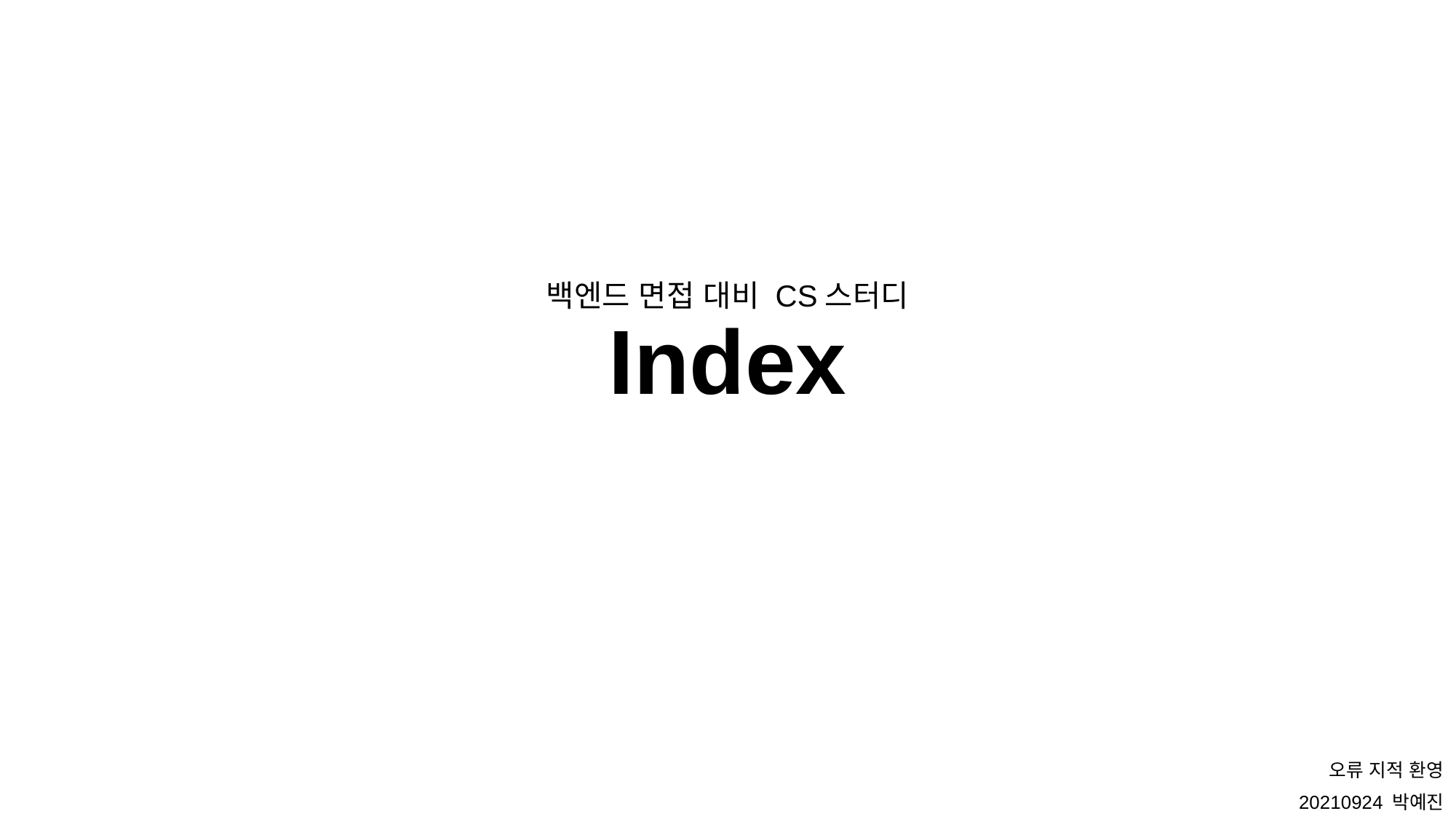

# Index
백엔드 면접 대비 CS스터디
오류 지적 환영
20210924 박예진